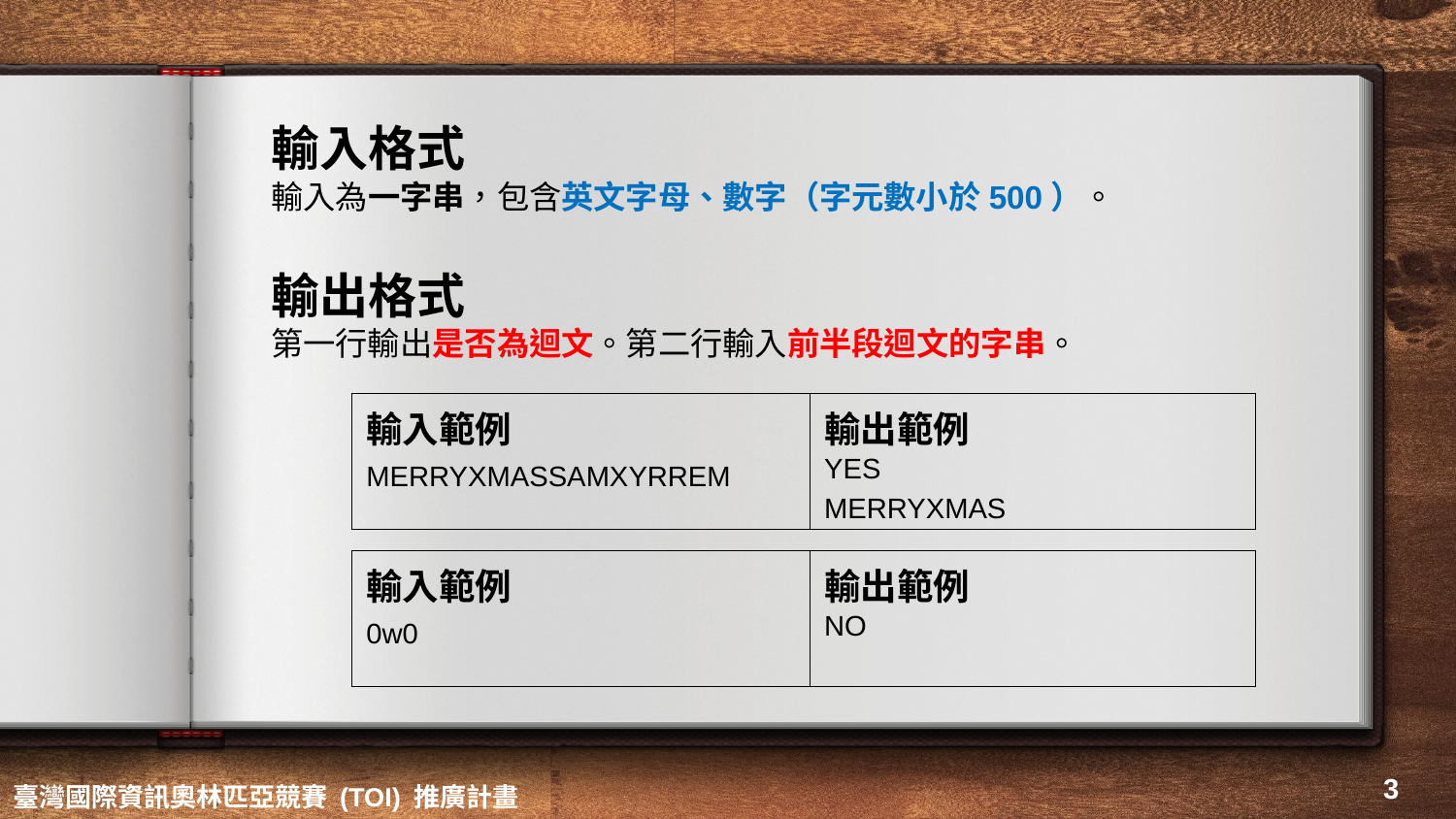

輸入格式
輸入為一字串，包含英文字母、數字（字元數小於500）。
輸出格式
第一行輸出是否為迴文。第二行輸入前半段迴文的字串。
| 輸入範例 MERRYXMASSAMXYRREM | 輸出範例 YES MERRYXMAS |
| --- | --- |
| 輸入範例 0w0 | 輸出範例 NO |
| --- | --- |
3